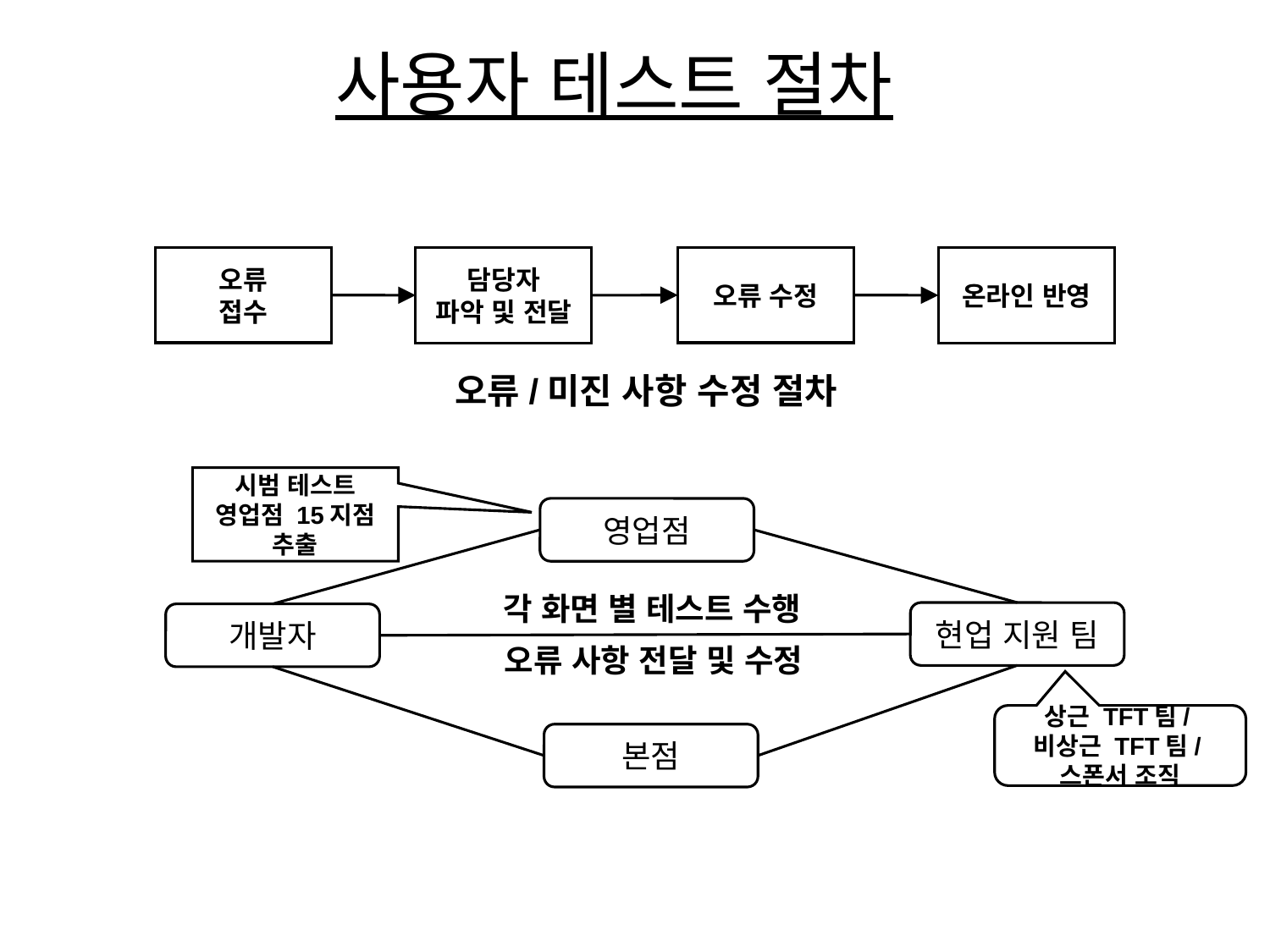

사용자 테스트 절차
오류
접수
오류 수정
담당자
파악 및 전달
온라인 반영
오류/미진 사항 수정 절차
시범 테스트
영업점 15지점
추출
영업점
각 화면 별 테스트 수행
현업 지원 팀
개발자
오류 사항 전달 및 수정
상근 TFT팀/비상근 TFT팀/스폰서 조직
본점